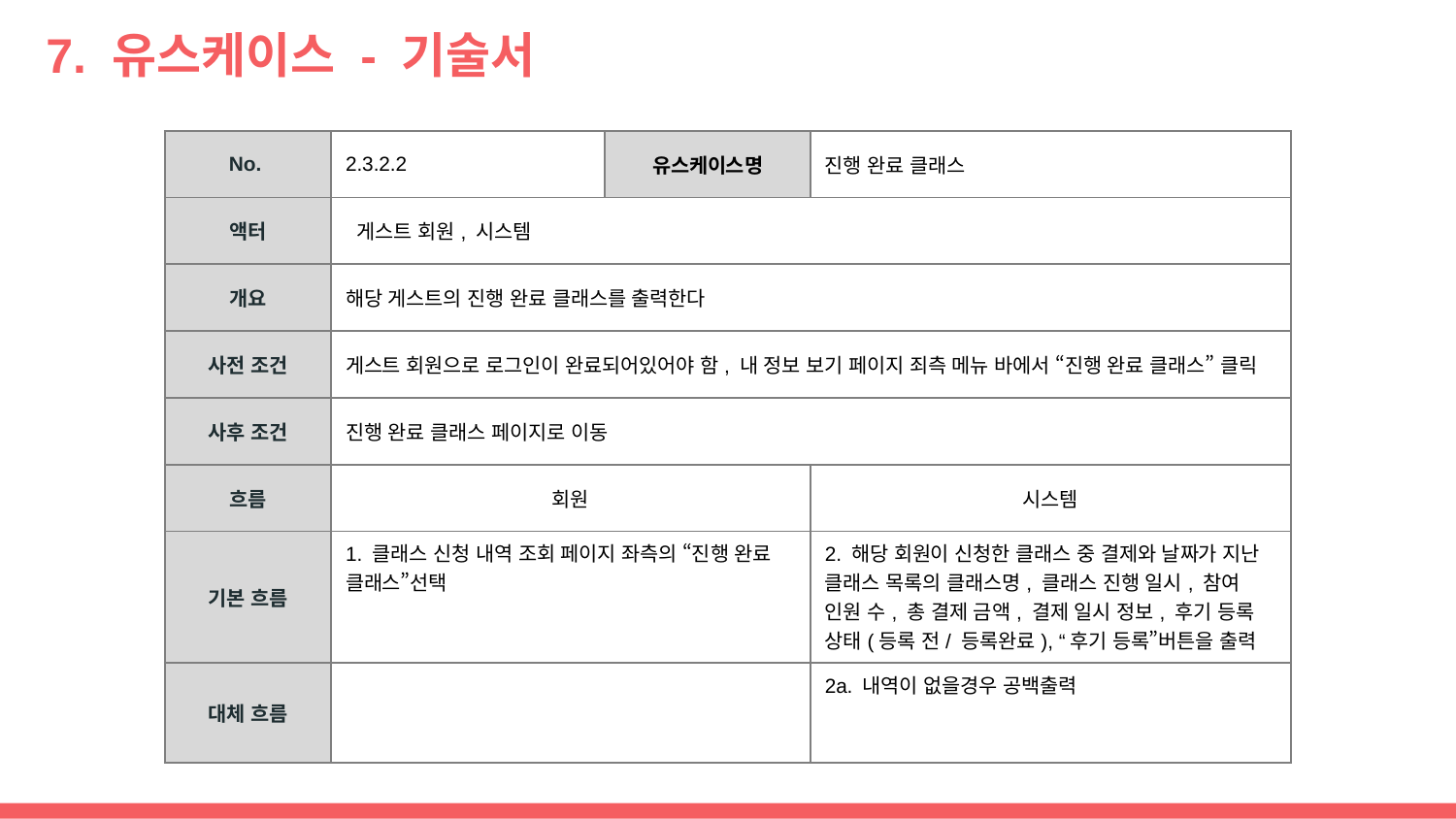

# 7. 유스케이스 - 기술서
| No. | 2.3.2.2 | 유스케이스명 | 진행 완료 클래스 |
| --- | --- | --- | --- |
| 액터 | 게스트 회원, 시스템 |  |  |
| 개요 | 해당 게스트의 진행 완료 클래스를 출력한다 |  |  |
| 사전 조건 | 게스트 회원으로 로그인이 완료되어있어야 함, 내 정보 보기 페이지 죄측 메뉴 바에서 “진행 완료 클래스” 클릭 |  |  |
| 사후 조건 | 진행 완료 클래스 페이지로 이동 |  |  |
| 흐름 | 회원 |  | 시스템 |
| 기본 흐름 | 1. 클래스 신청 내역 조회 페이지 좌측의 “진행 완료 클래스”선택 |  | 2. 해당 회원이 신청한 클래스 중 결제와 날짜가 지난 클래스 목록의 클래스명, 클래스 진행 일시, 참여 인원 수, 총 결제 금액, 결제 일시 정보, 후기 등록 상태(등록 전/ 등록완료), “후기 등록”버튼을 출력 |
| 대체 흐름 |  |  | 2a. 내역이 없을경우 공백출력 |